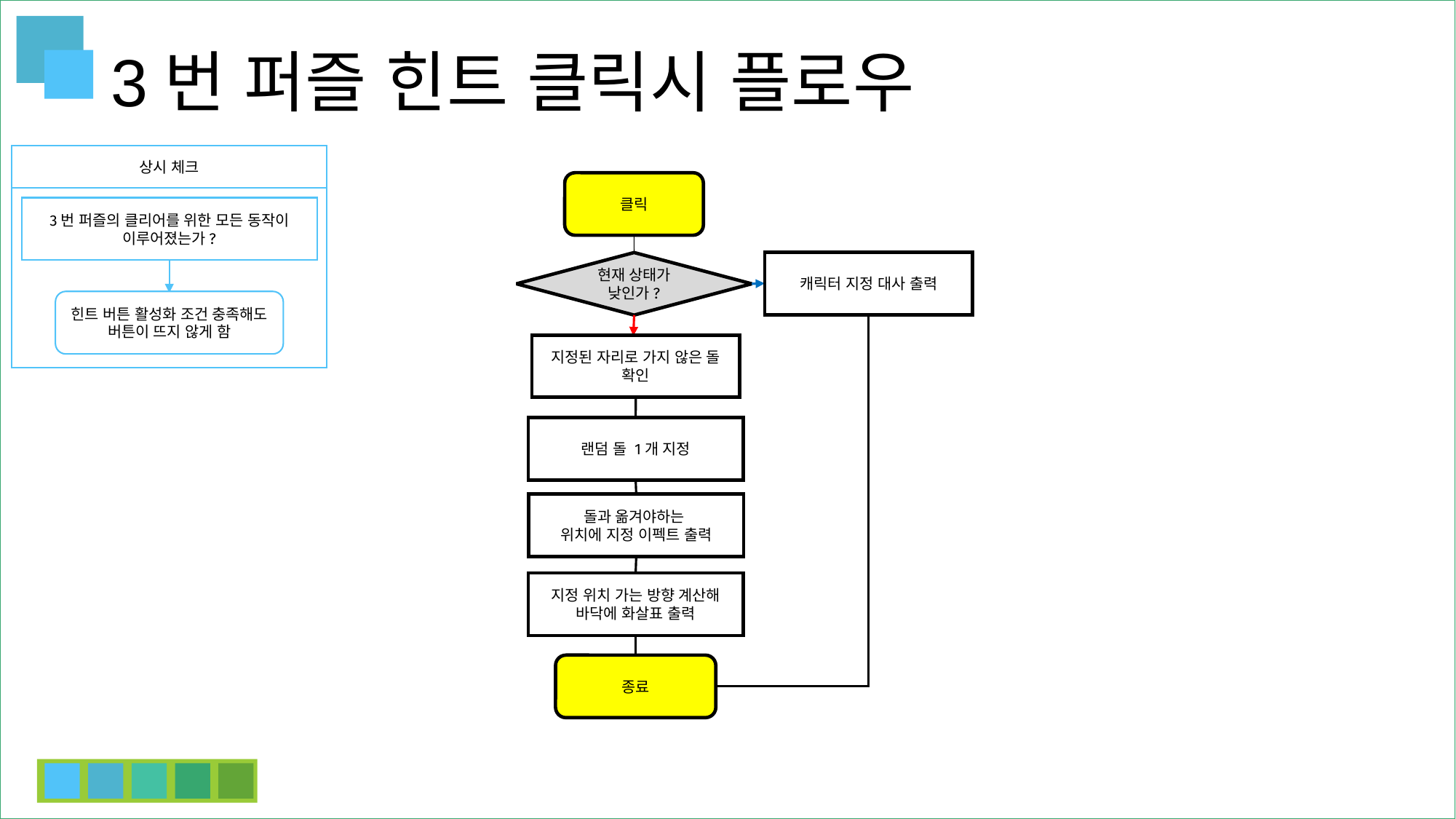

3번 퍼즐 힌트 클릭시 플로우
상시 체크

3번 퍼즐의 클리어를 위한 모든 동작이 이루어졌는가?
힌트 버튼 활성화 조건 충족해도 버튼이 뜨지 않게 함
클릭
캐릭터 지정 대사 출력
현재 상태가 낮인가?
지정된 자리로 가지 않은 돌 확인
랜덤 돌 1개 지정
돌과 옮겨야하는
위치에 지정 이펙트 출력
지정 위치 가는 방향 계산해 바닥에 화살표 출력
종료